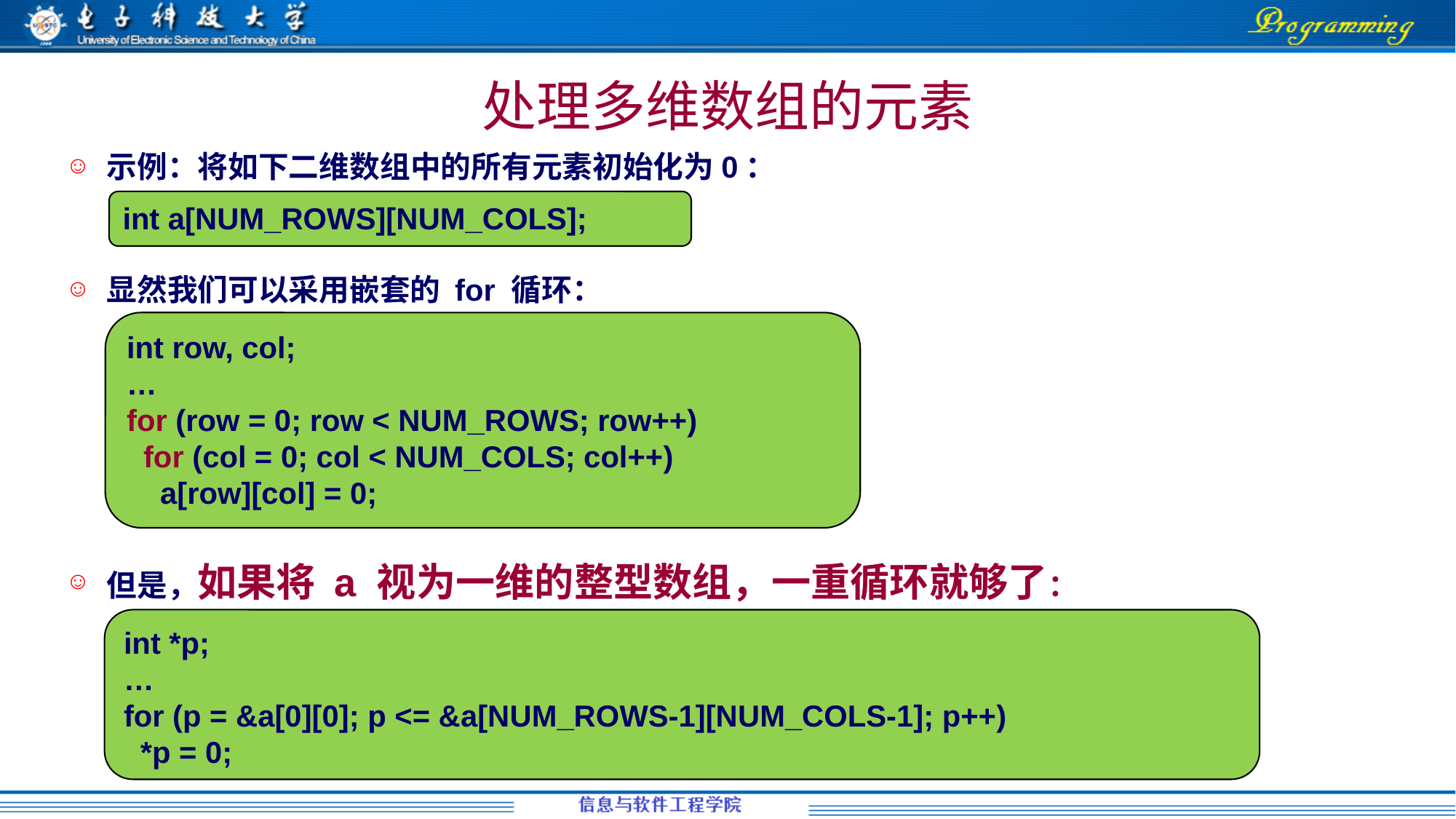

处理多维数组的元素
示例：将如下二维数组中的所有元素初始化为0：

显然我们可以采用嵌套的 for 循环：

但是，如果将 a 视为一维的整型数组，一重循环就够了：

int a[NUM_ROWS][NUM_COLS];
int row, col;
…
for (row = 0; row < NUM_ROWS; row++)
  for (col = 0; col < NUM_COLS; col++)
    a[row][col] = 0;
int *p;
…
for (p = &a[0][0]; p <= &a[NUM_ROWS-1][NUM_COLS-1]; p++)
  *p = 0;